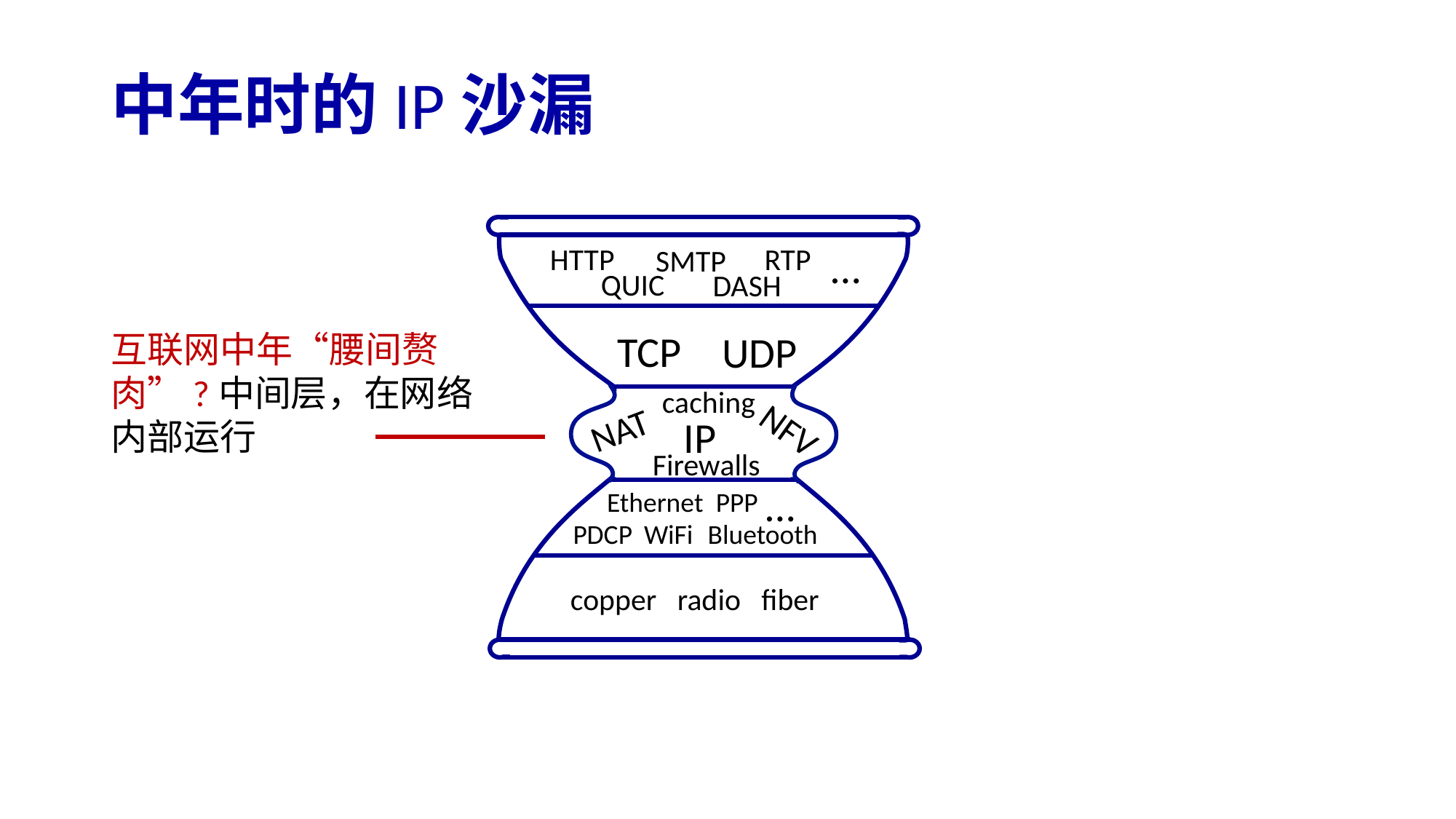

# 中年时的IP沙漏

HTTP
RTP
…
SMTP
QUIC
DASH
TCP
UDP
IP
…
Ethernet
PPP
Bluetooth
WiFi
PDCP
copper   radio   fiber

互联网中年“腰间赘肉”?中间层，在网络内部运行
caching
NAT
NFV
Firewalls